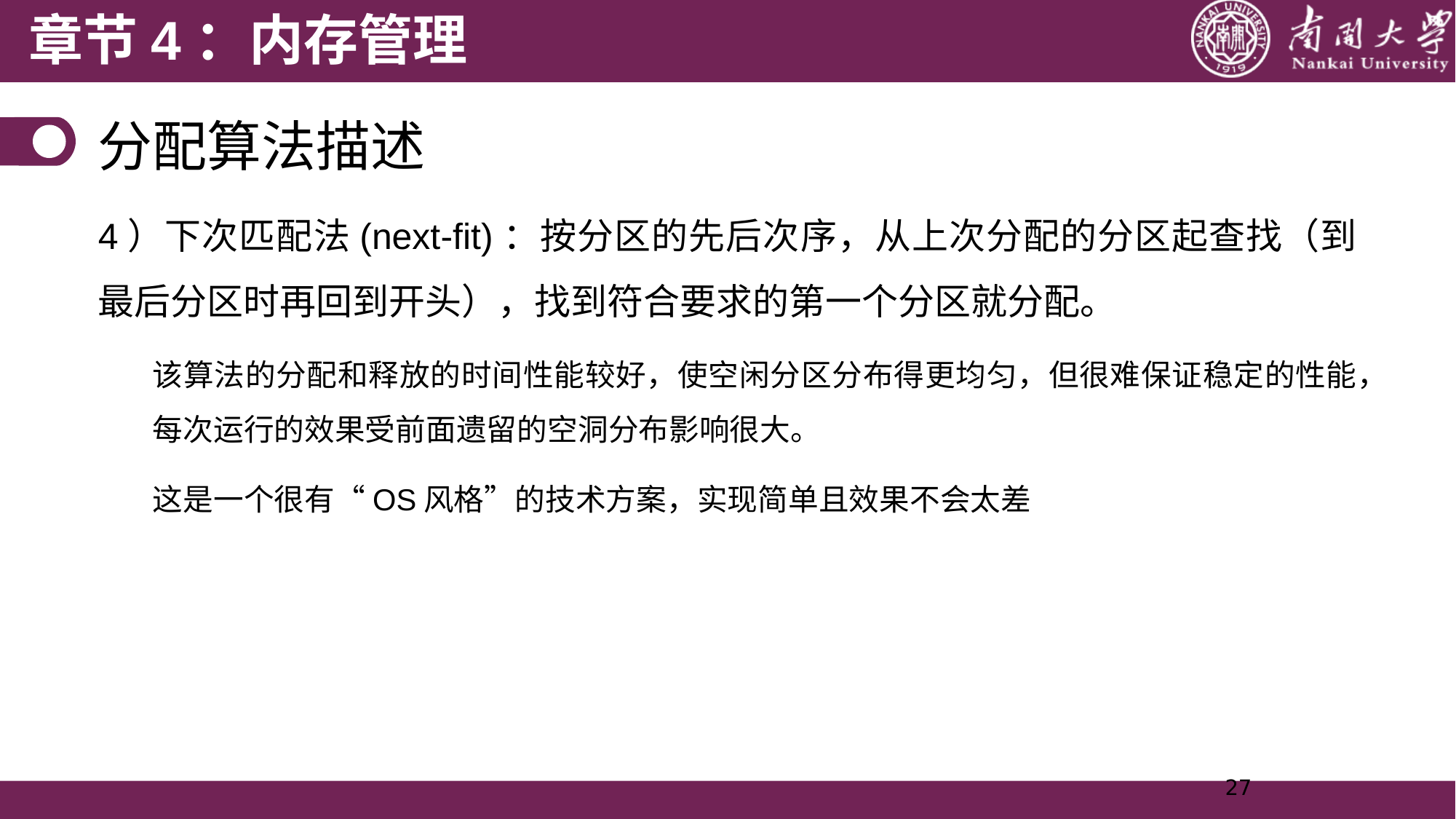

章节4：内存管理
分配算法描述
4）下次匹配法(next-fit)：按分区的先后次序，从上次分配的分区起查找（到最后分区时再回到开头），找到符合要求的第一个分区就分配。
该算法的分配和释放的时间性能较好，使空闲分区分布得更均匀，但很难保证稳定的性能，每次运行的效果受前面遗留的空洞分布影响很大。
这是一个很有“OS风格”的技术方案，实现简单且效果不会太差
27